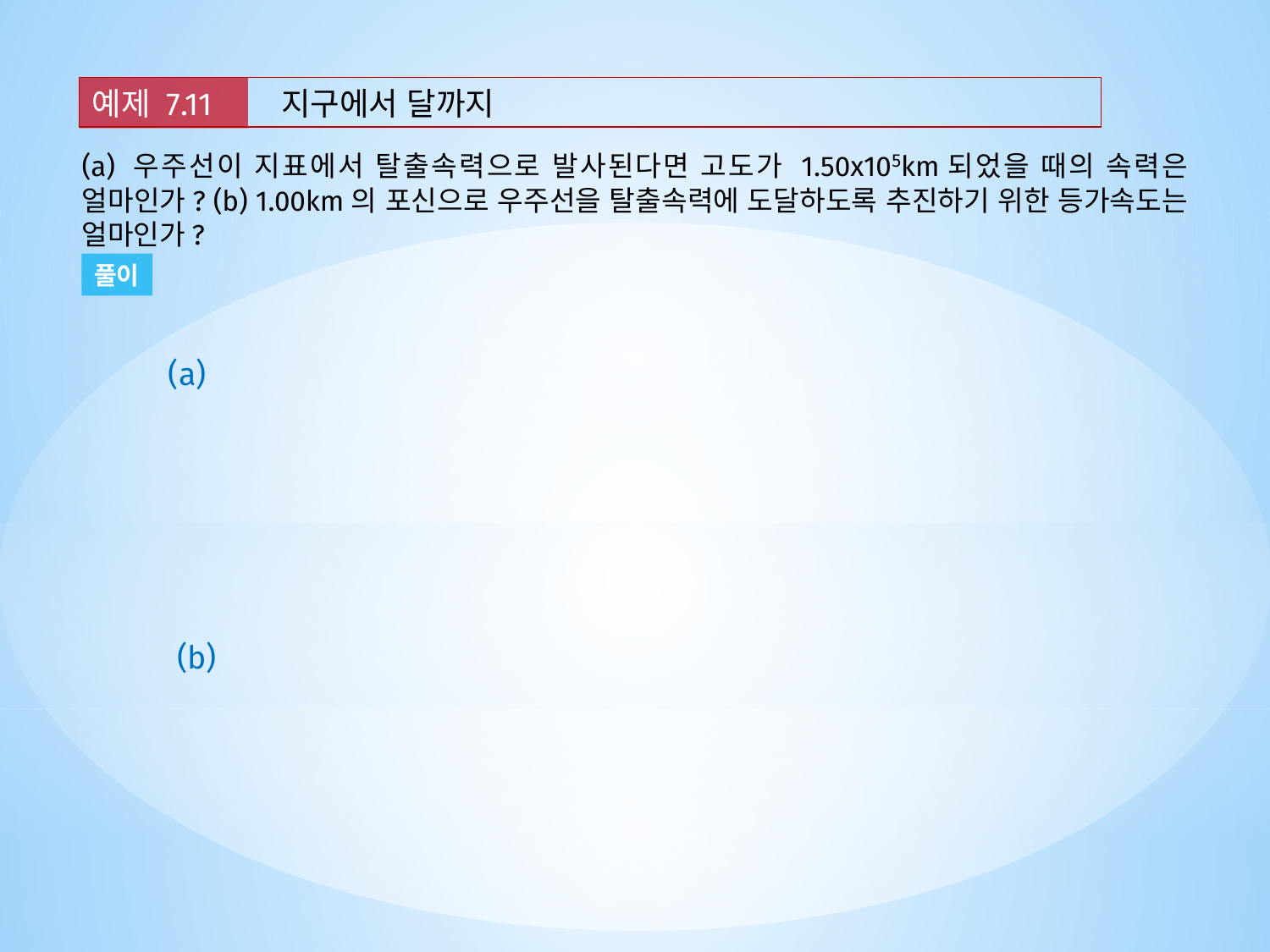

예제 7.11

 지구에서 달까지
(a) 우주선이 지표에서 탈출속력으로 발사된다면 고도가 1.50x105km되었을 때의 속력은 얼마인가? (b) 1.00km의 포신으로 우주선을 탈출속력에 도달하도록 추진하기 위한 등가속도는 얼마인가?
풀이
(a)
(b)